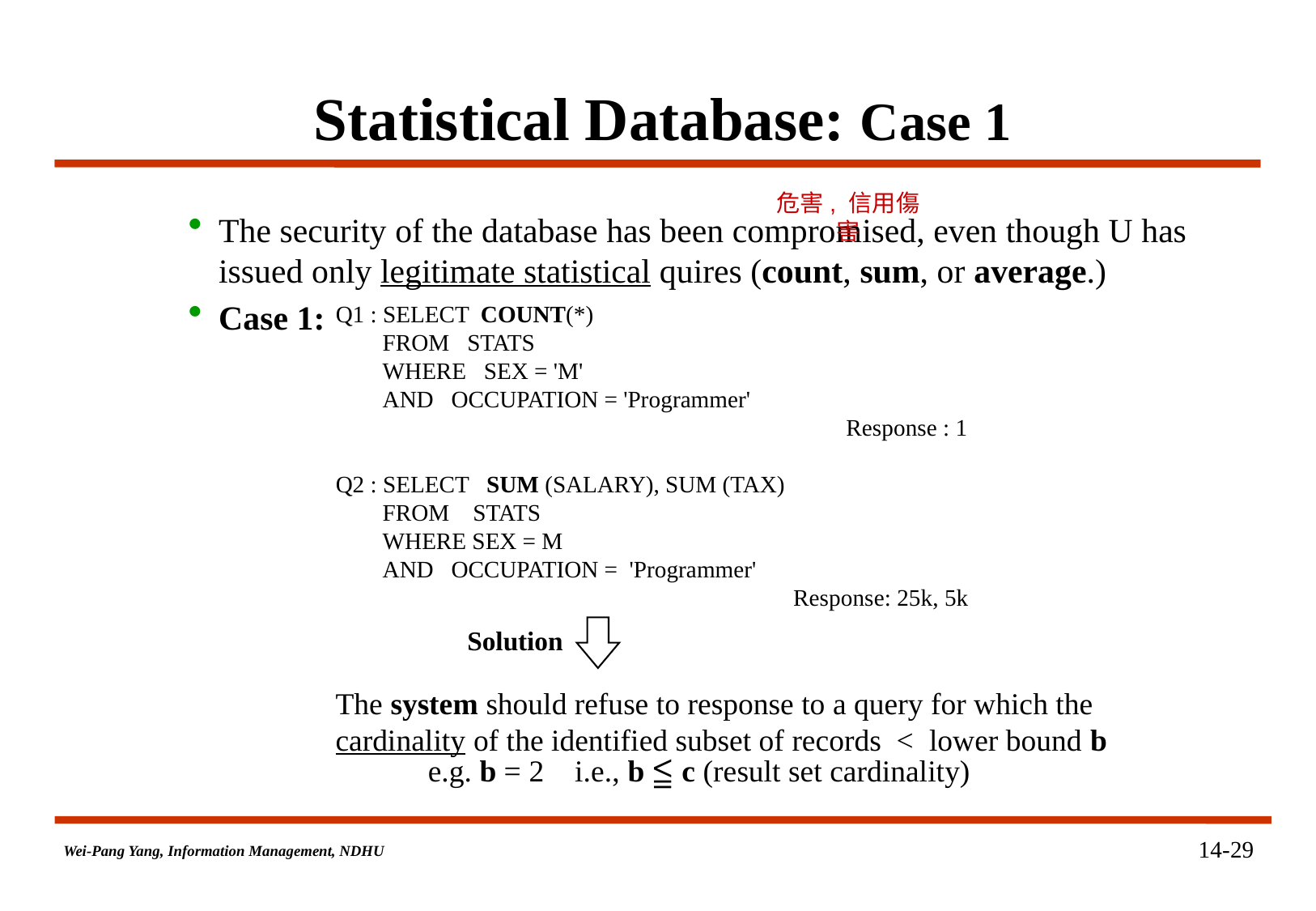

# Statistical Database: Case 1
危害, 信用傷害
The security of the database has been compromised, even though U has issued only legitimate statistical quires (count, sum, or average.)
Case 1:

Q1 : SELECT  COUNT(*)
        FROM   STATS
        WHERE   SEX = 'M'
        AND   OCCUPATION = 'Programmer'
                                                                                       Response : 1

Q2 : SELECT   SUM (SALARY), SUM (TAX)
        FROM    STATS
        WHERE SEX = M
        AND   OCCUPATION =  'Programmer'
                                                                              Response: 25k, 5k
Solution

The system should refuse to response to a query for which the cardinality of the identified subset of records  <  lower bound b
            e.g. b = 2    i.e., b ≦ c (result set cardinality)
14-29